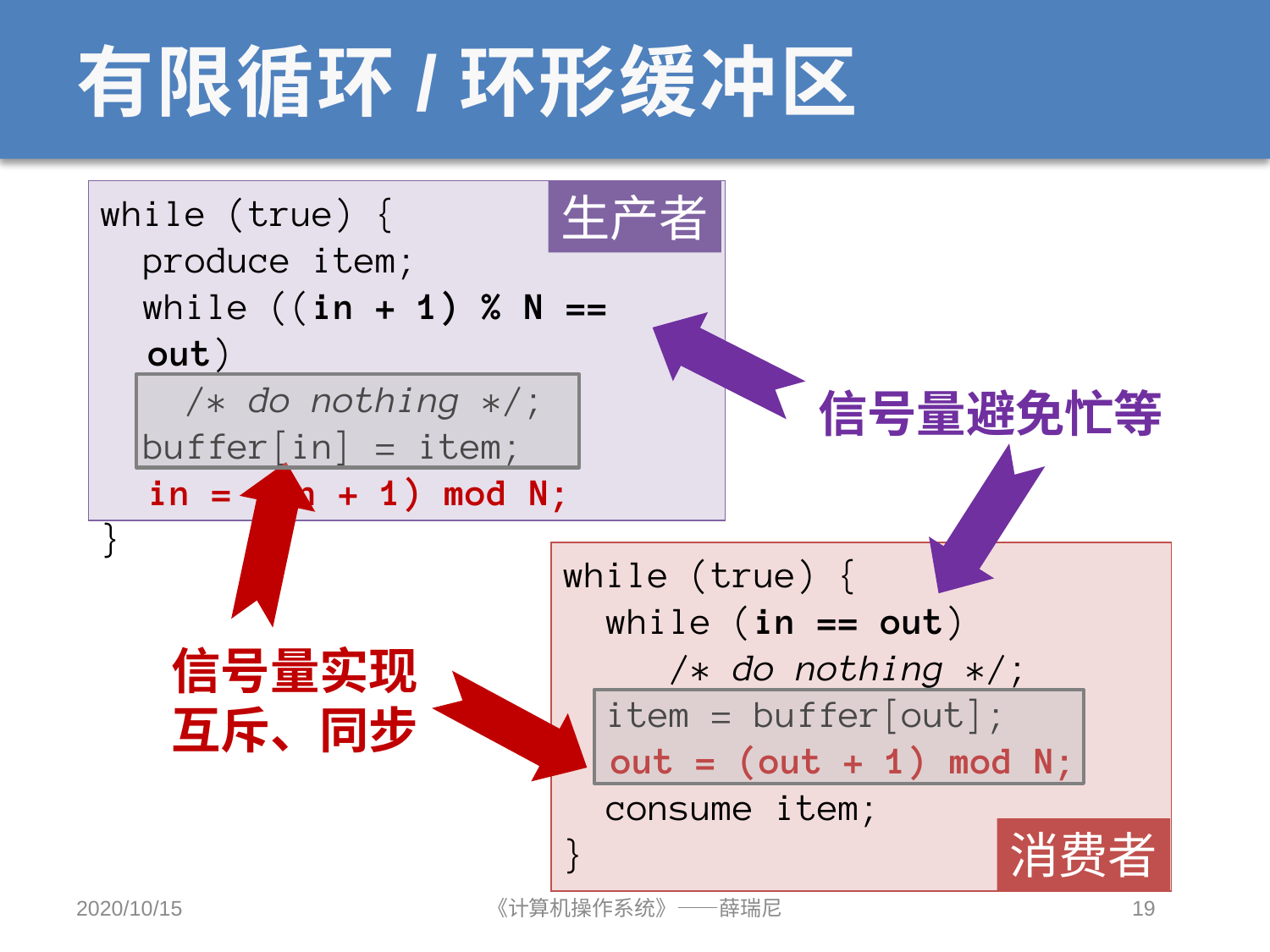

# 有限循环/环形缓冲区
while (true) {
  produce item;
  while ((in + 1) % N == out)
    /* do nothing */;
  buffer[in] = item;
	in = (in + 1) mod N;
}
生产者

信号量避免忙等

while (true) {
  while (in == out)
     /* do nothing */;
  item = buffer[out];
	out = (out + 1) mod N;
  consume item;
}
消费者
信号量实现
互斥、同步

2020/10/15
《计算机操作系统》——薛瑞尼
19